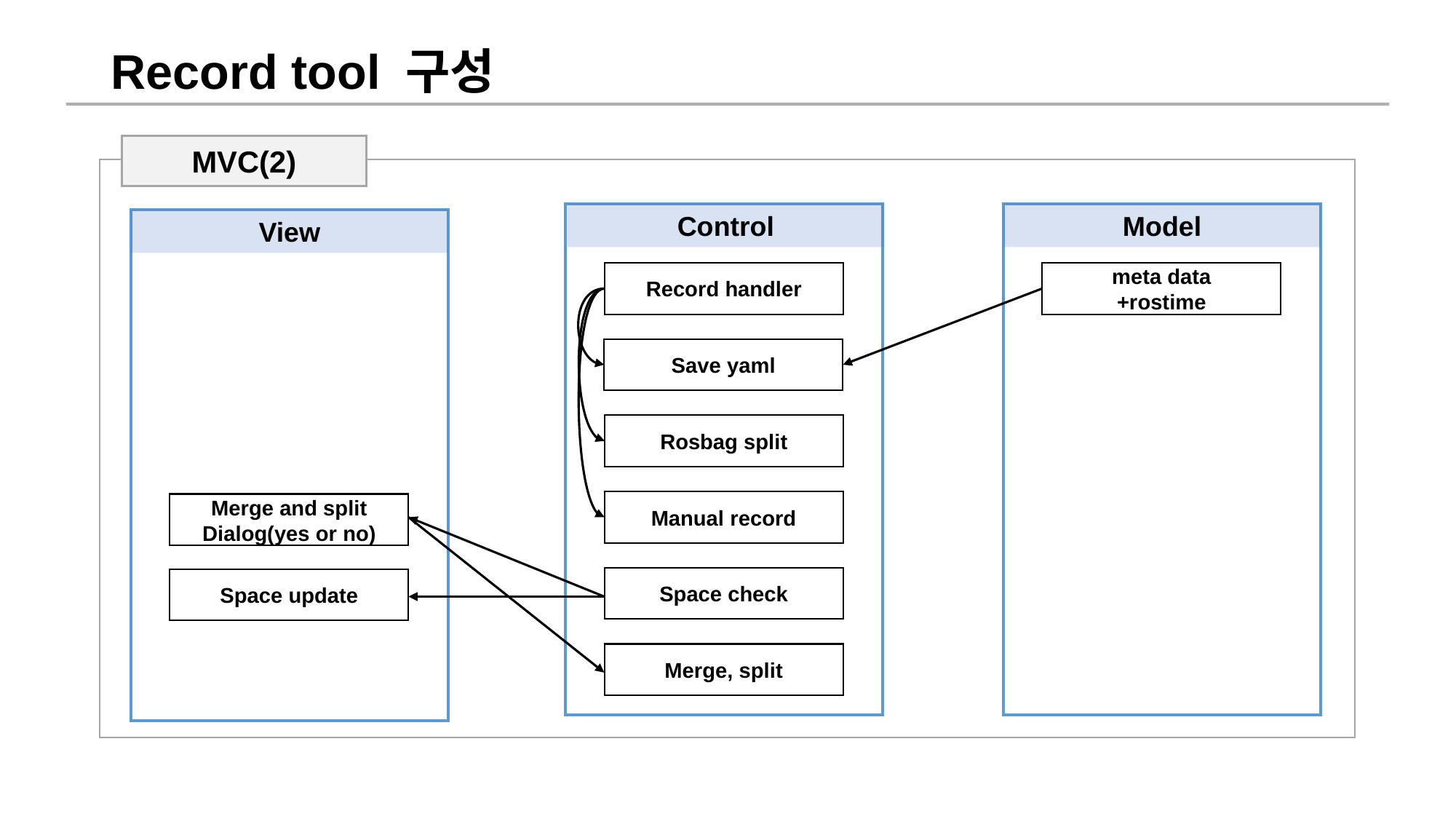

# Record tool 구성
MVC(2)

Control
Model

View
Record handler
meta data
+rostime
Save yaml
Rosbag split
Manual record
Merge and split
Dialog(yes or no)
Space check
Space update
Merge, split